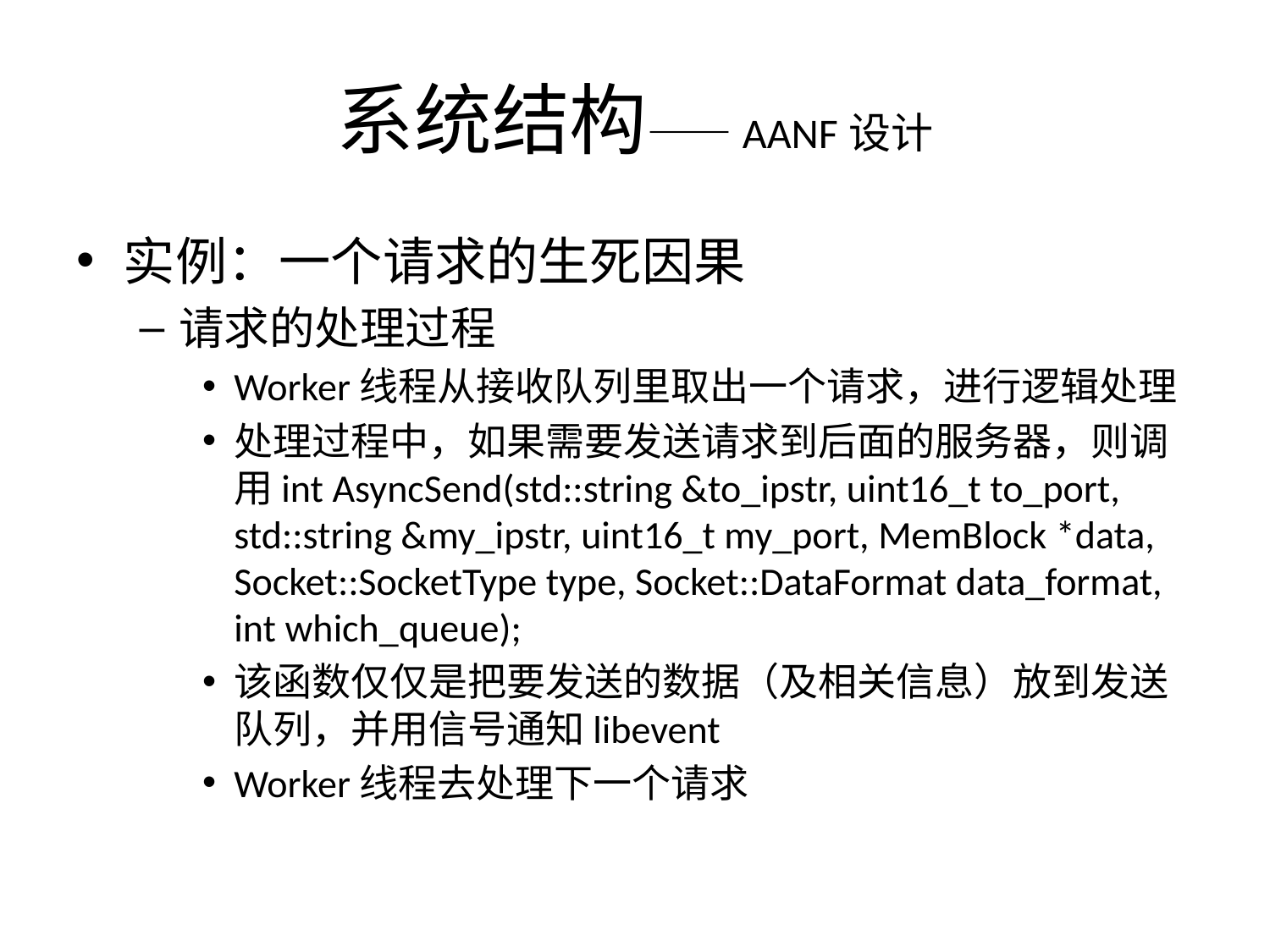

# 系统结构——AANF设计
实例：一个请求的生死因果
请求的处理过程
Worker线程从接收队列里取出一个请求，进行逻辑处理
处理过程中，如果需要发送请求到后面的服务器，则调用int AsyncSend(std::string &to_ipstr, uint16_t to_port, std::string &my_ipstr, uint16_t my_port, MemBlock *data, Socket::SocketType type, Socket::DataFormat data_format, int which_queue);
该函数仅仅是把要发送的数据（及相关信息）放到发送队列，并用信号通知libevent
Worker线程去处理下一个请求